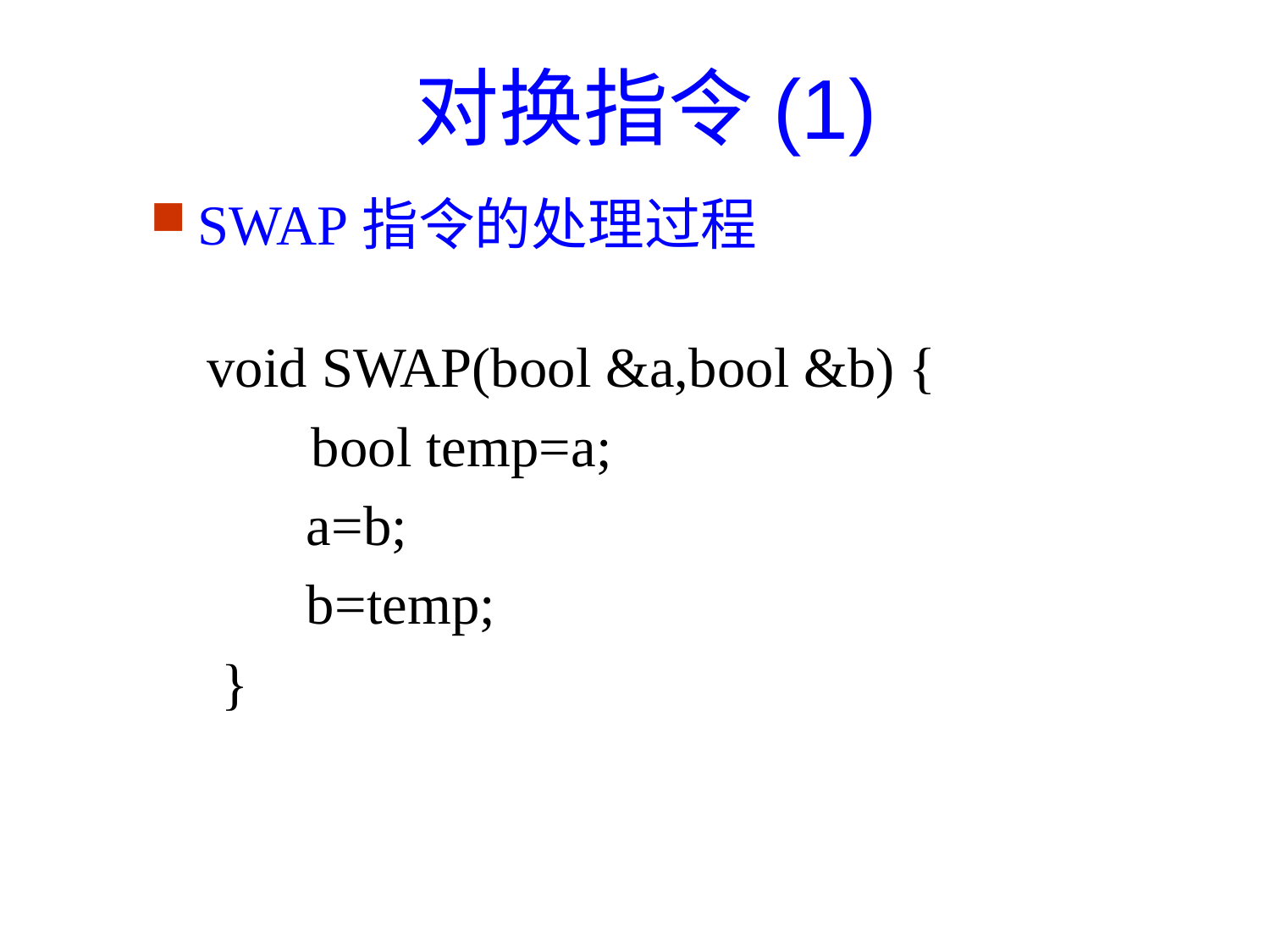

对换指令(1)
SWAP指令的处理过程

    void SWAP(bool &a,bool &b) {
	        bool temp=a;
           a=b;
           b=temp;
     }